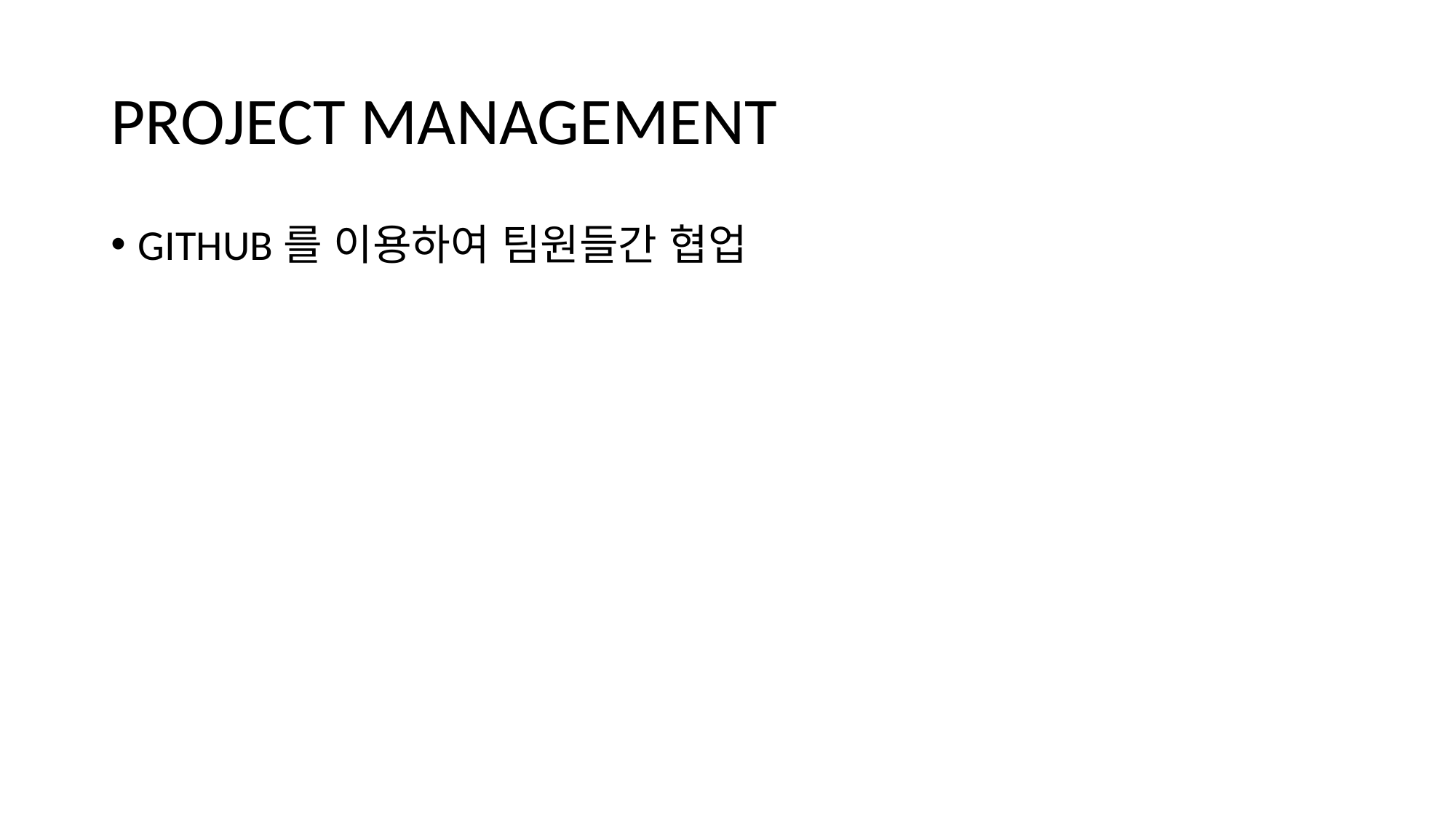

# PROJECT MANAGEMENT
GITHUB를 이용하여 팀원들간 협업